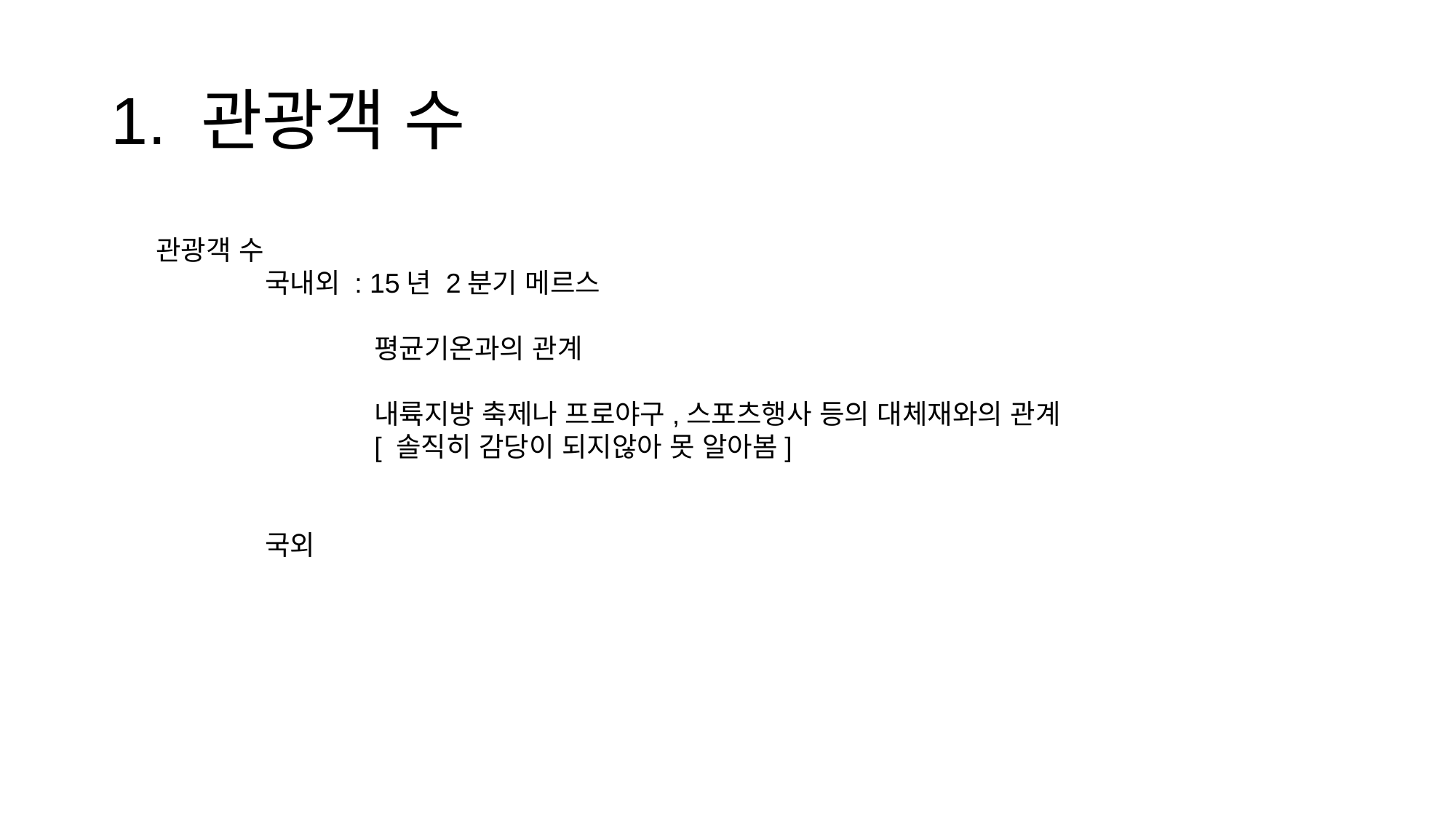

# 1. 관광객 수
관광객 수
	국내외 : 15년 2분기 메르스

		평균기온과의 관계

		내륙지방 축제나 프로야구,스포츠행사 등의 대체재와의 관계
		[ 솔직히 감당이 되지않아 못 알아봄]

	국외